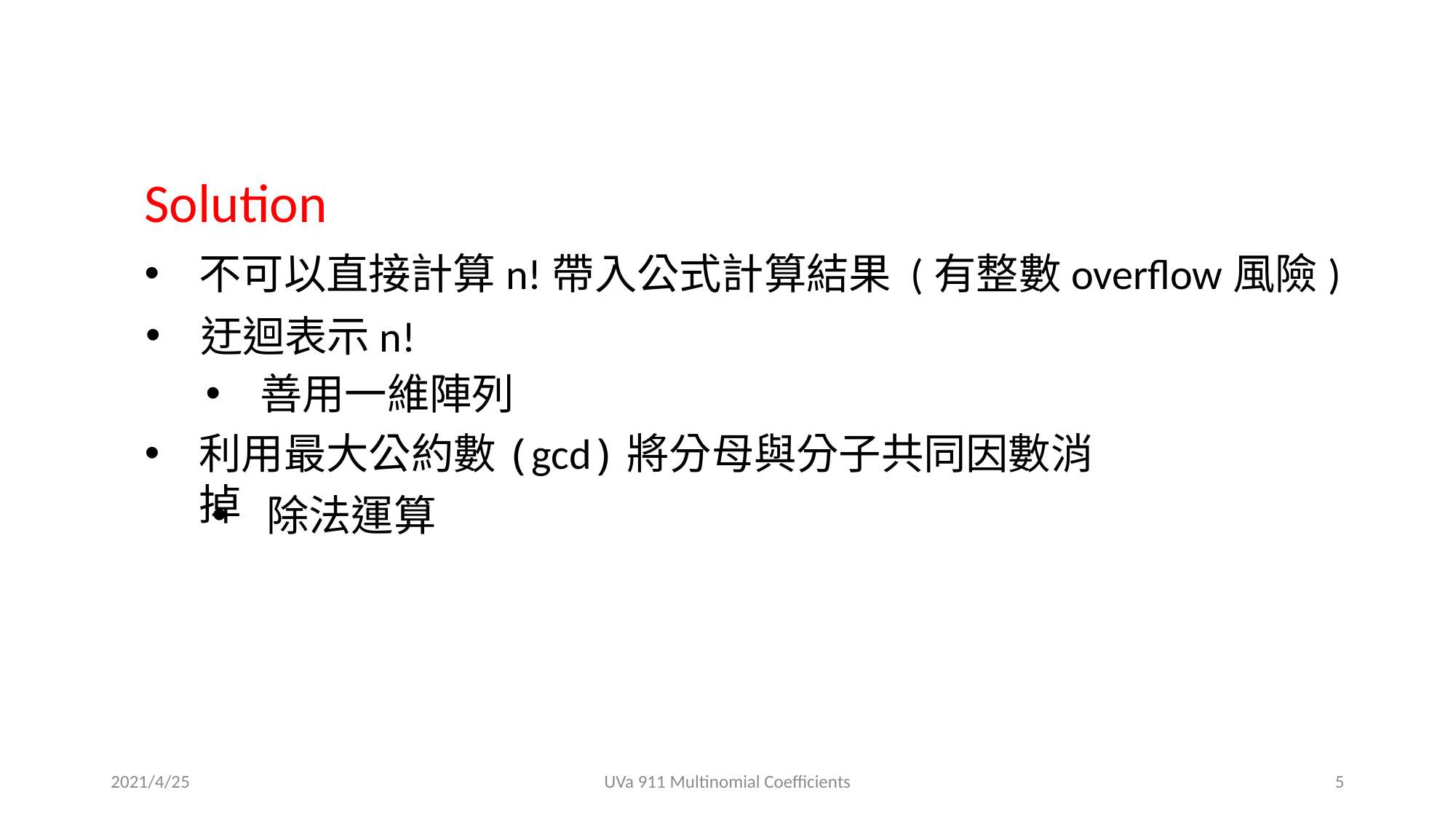

Solution
不可以直接計算n!帶入公式計算結果 (有整數overflow風險)
迂迴表示n!
善用一維陣列
利用最大公約數(gcd)將分母與分子共同因數消掉
除法運算
2021/4/25
UVa 911 Multinomial Coefficients
5